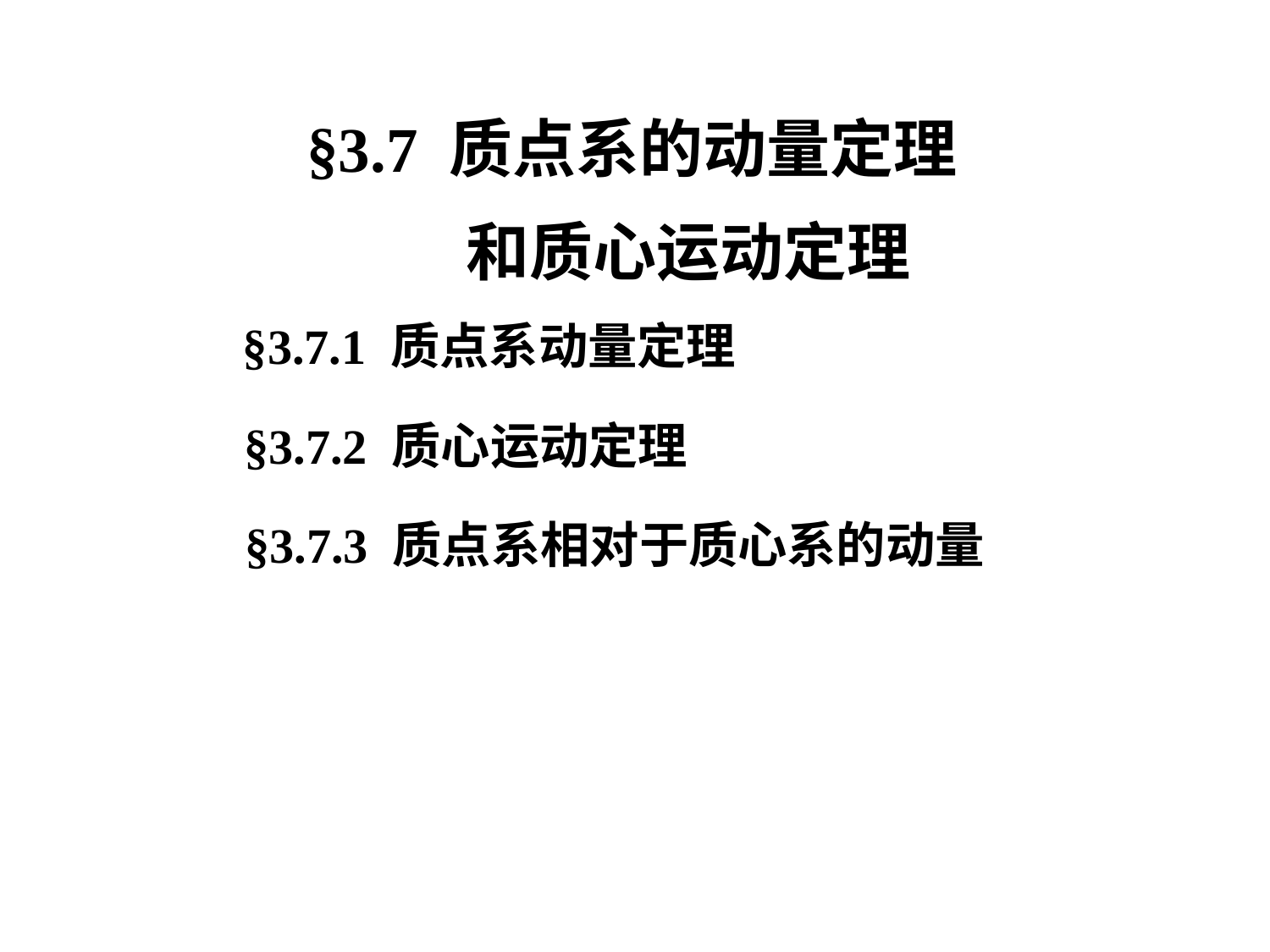

§3.7 质点系的动量定理
          和质心运动定理
§3.7.1 质点系动量定理
§3.7.2 质心运动定理
§3.7.3 质点系相对于质心系的动量